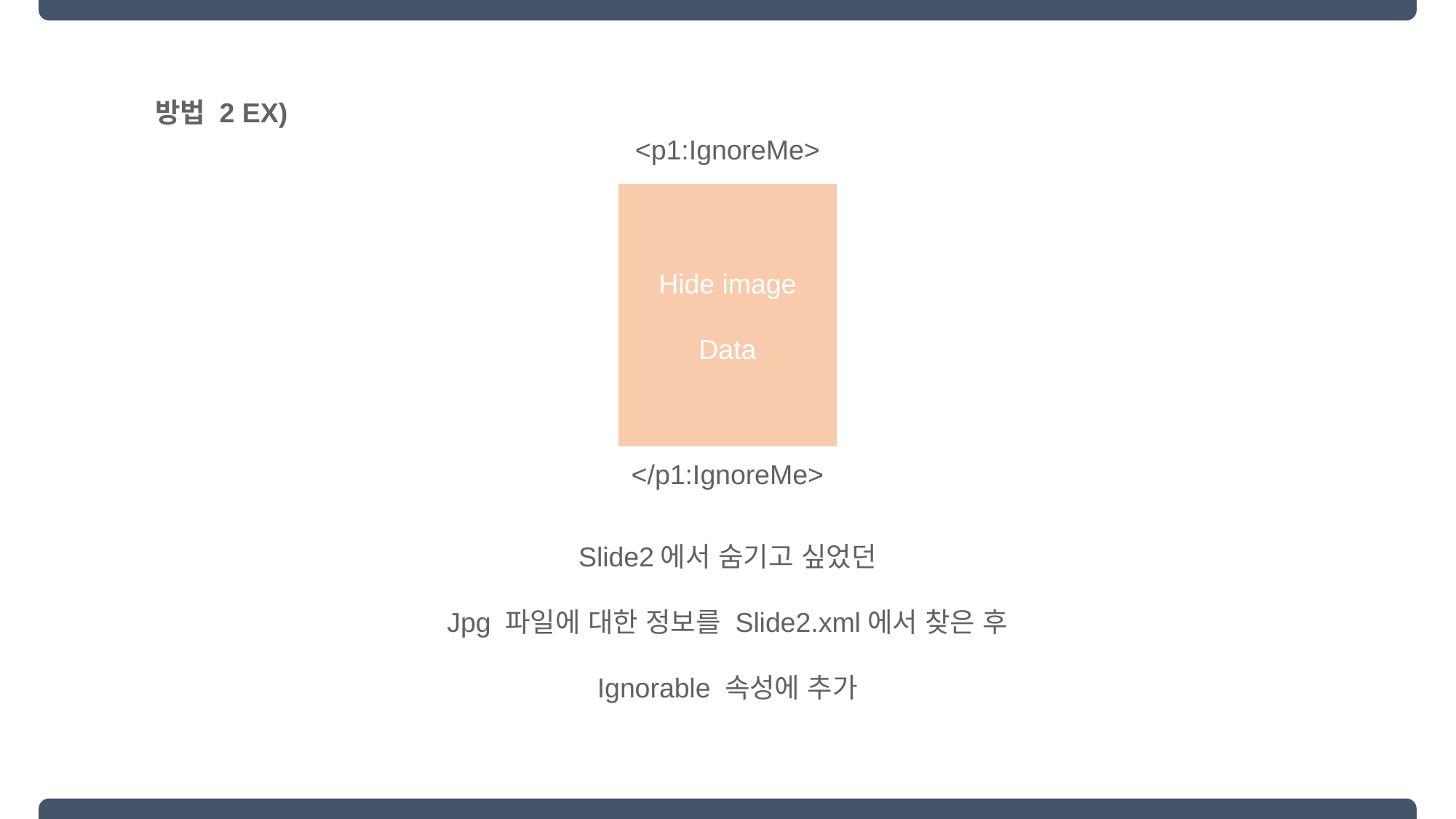

방법 2 EX)
<p1:IgnoreMe>

Hide image

Data
</p1:IgnoreMe>

Slide2에서 숨기고 싶었던

Jpg 파일에 대한 정보를 Slide2.xml에서 찾은 후

Ignorable 속성에 추가